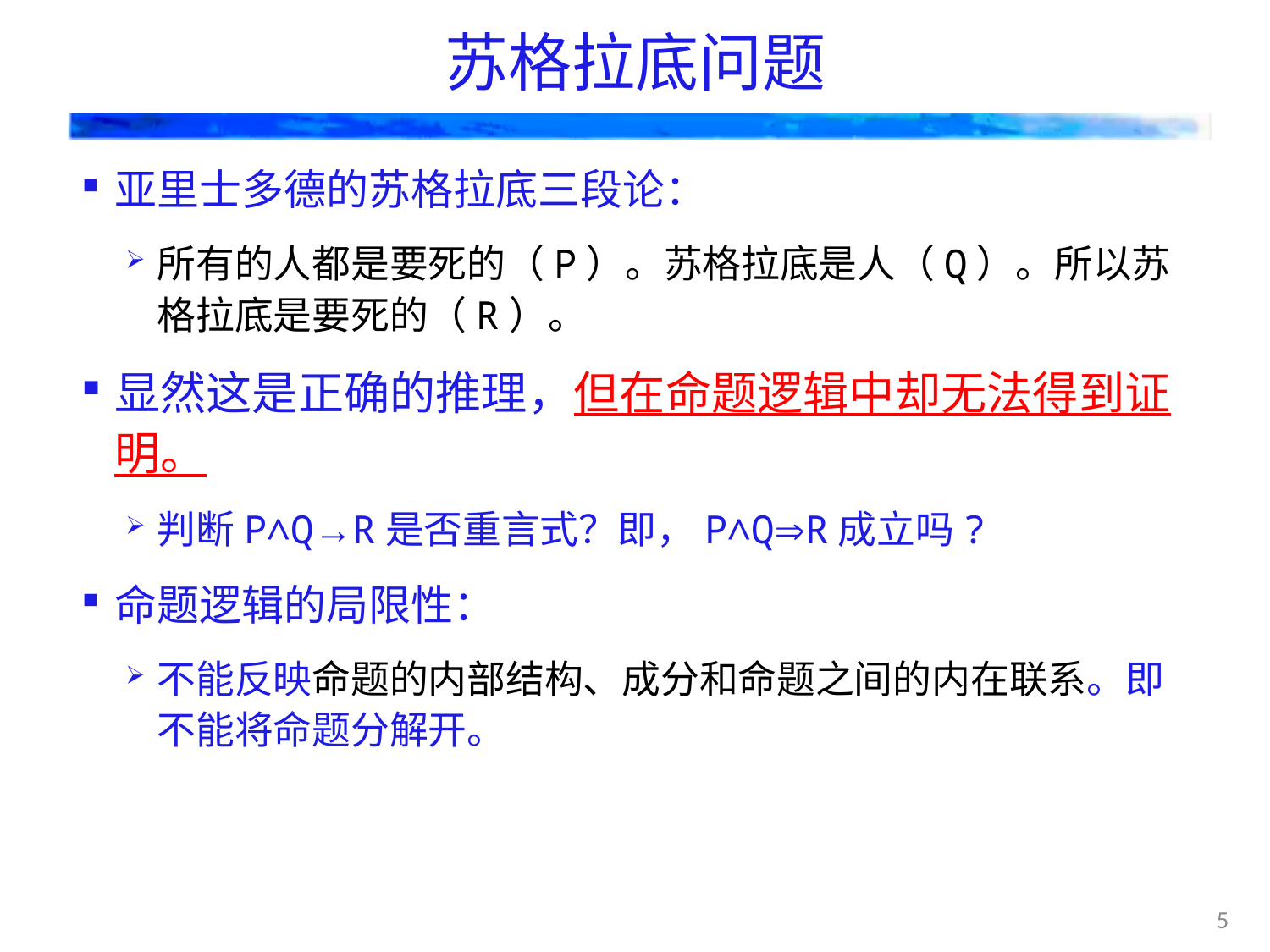

# 苏格拉底问题
亚里士多德的苏格拉底三段论：
所有的人都是要死的（P）。苏格拉底是人（Q）。所以苏格拉底是要死的（R）。
显然这是正确的推理，但在命题逻辑中却无法得到证明。
判断P∧Q→R是否重言式？即，P∧Q⇒R成立吗?
命题逻辑的局限性：
不能反映命题的内部结构、成分和命题之间的内在联系。即不能将命题分解开。
5